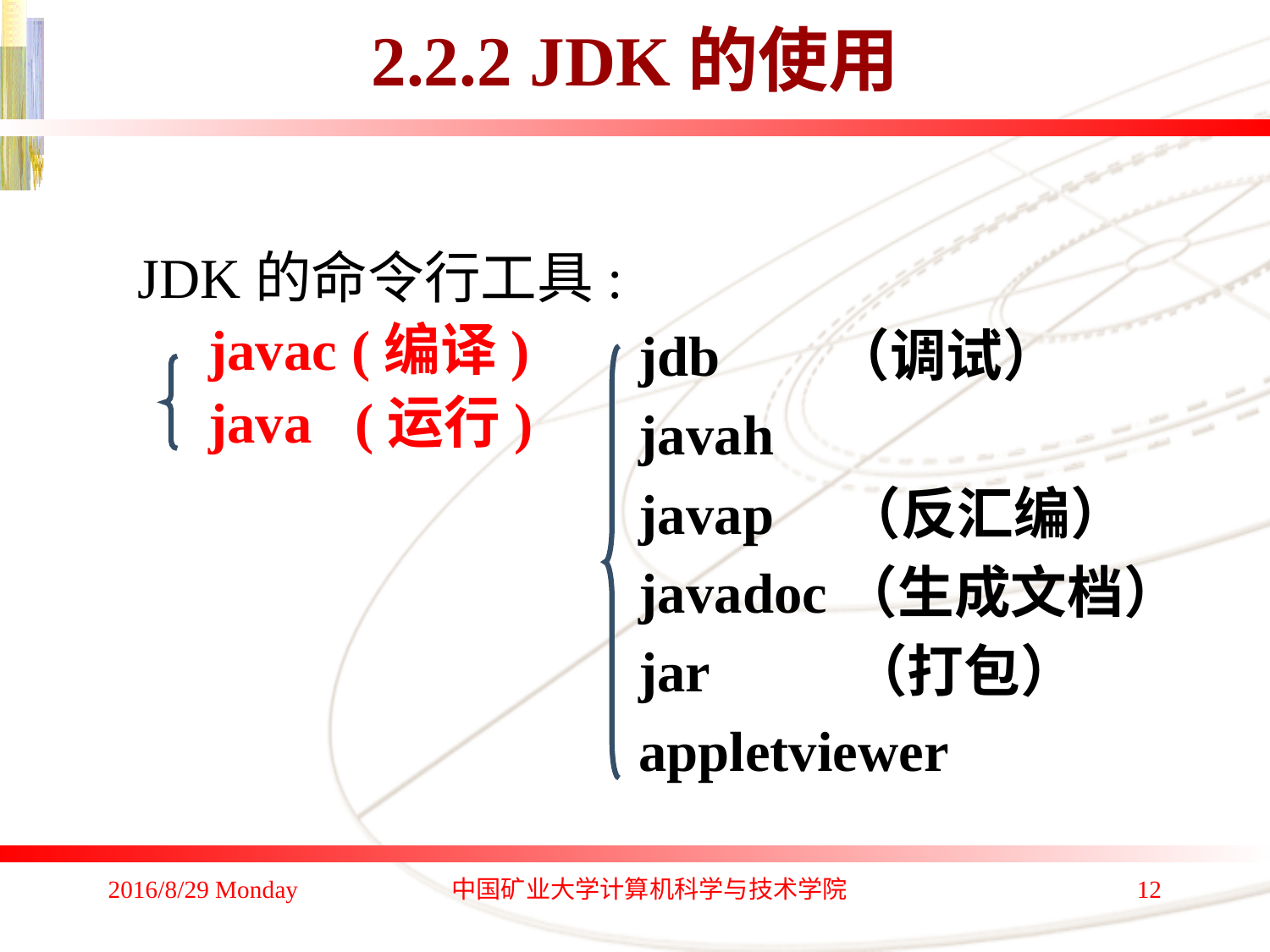

# 2.2.2 JDK的使用
JDK的命令行工具:
     javac (编译)
     java   (运行)

          jdb       （调试）
          javah
          javap    （反汇编）
          javadoc（生成文档）
	 jar         （打包）
	 appletviewer

2016/8/29 Monday
中国矿业大学计算机科学与技术学院
12